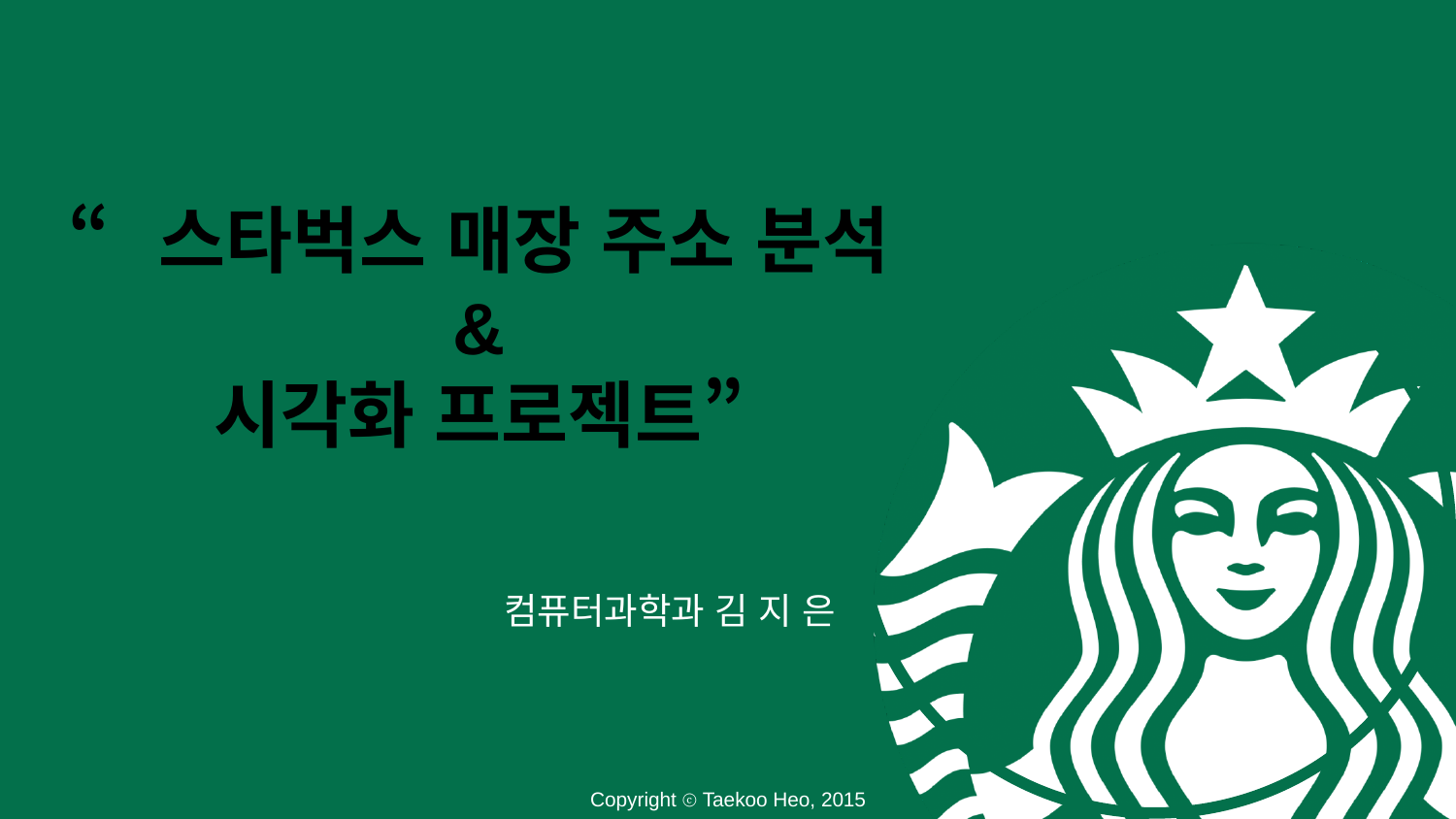

“스타벅스 매장 주소 분석
&
시각화 프로젝트”
컴퓨터과학과 김 지 은